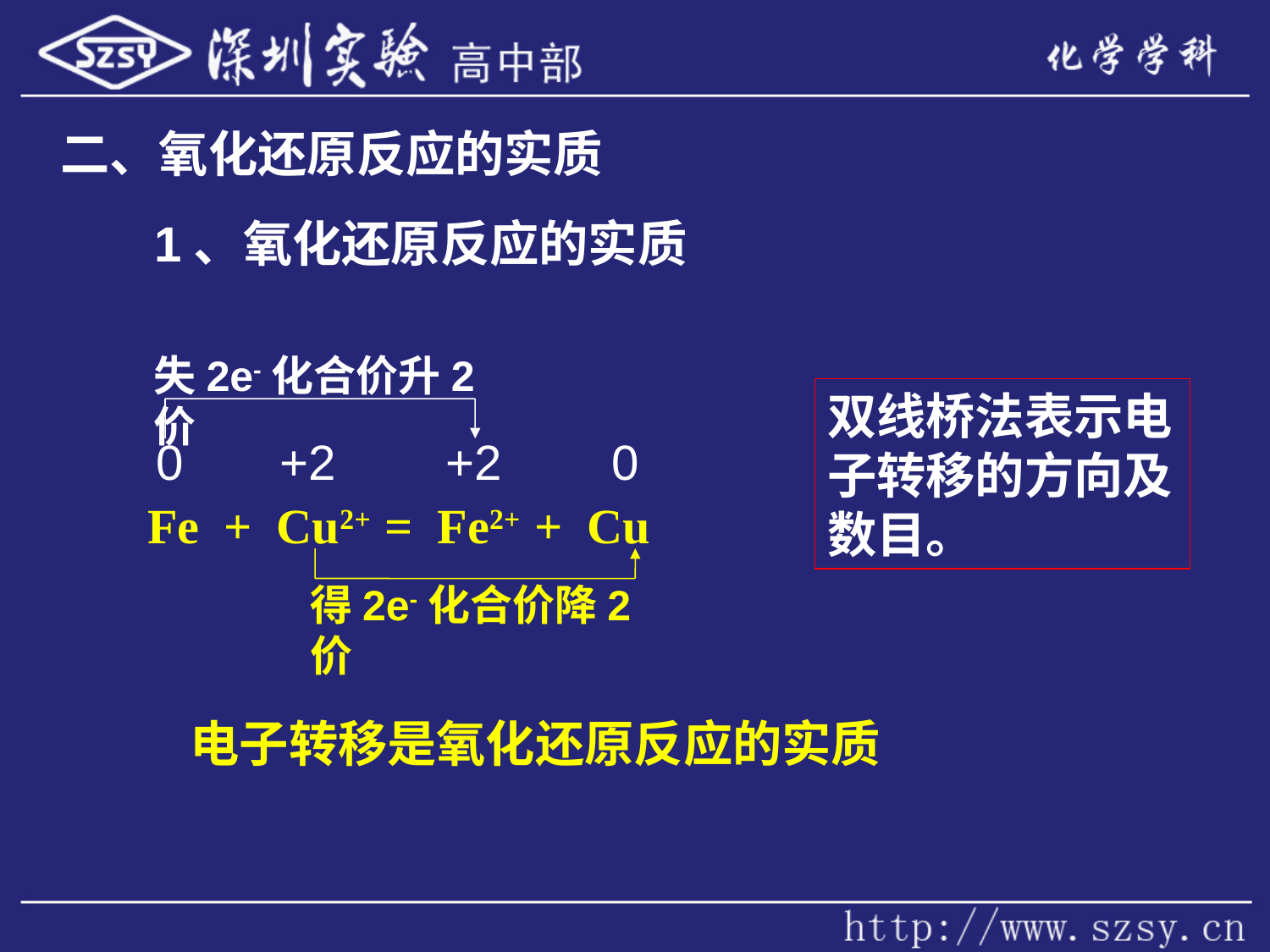

二、氧化还原反应的实质
1、氧化还原反应的实质
失2e-化合价升2价
双线桥法表示电子转移的方向及数目。

0       +2        +2        0
Fe  +  Cu2+  =  Fe2+  +  Cu

得2e-化合价降2价
电子转移是氧化还原反应的实质